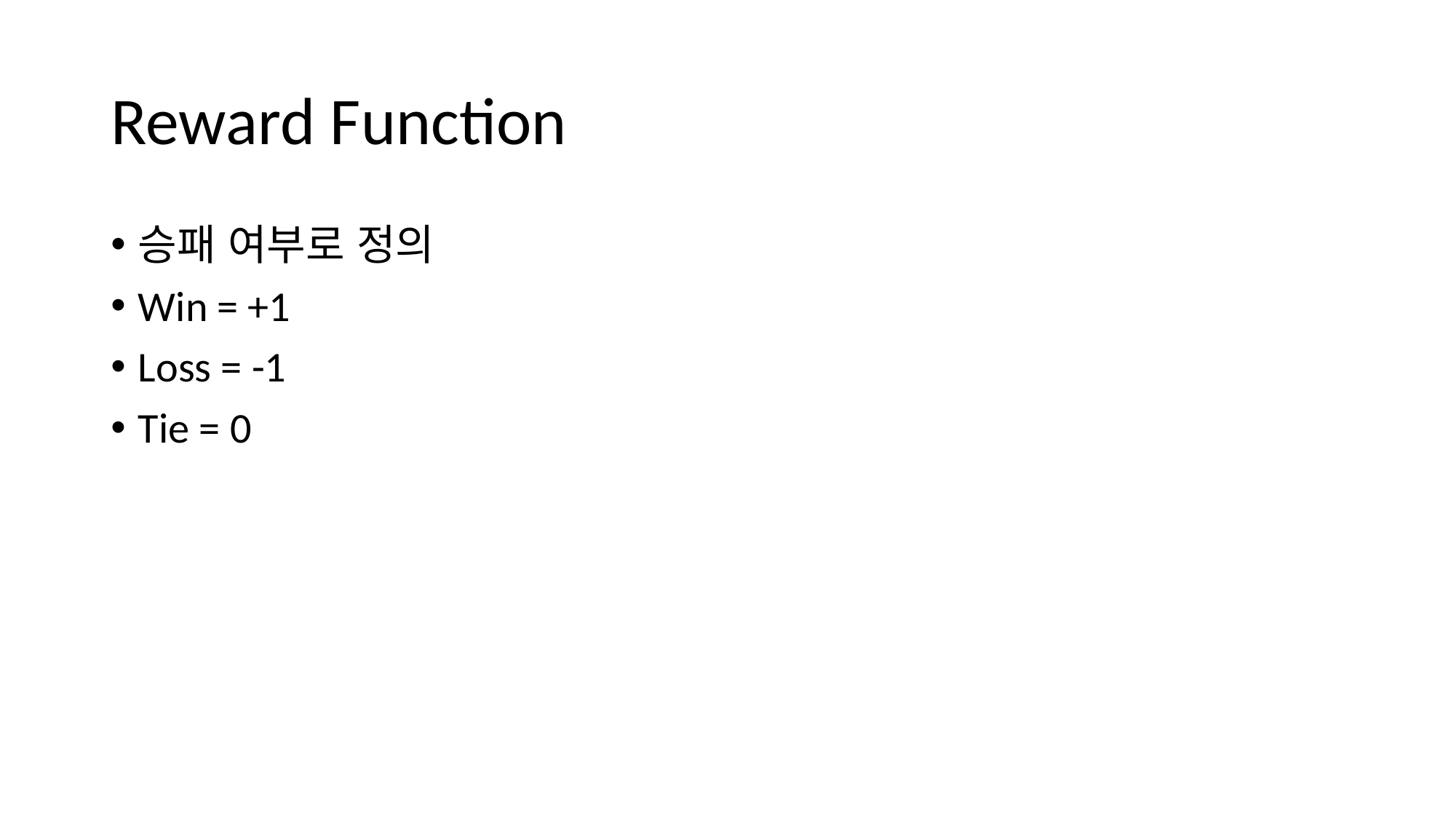

# Reward Function
승패 여부로 정의
Win = +1
Loss = -1
Tie = 0